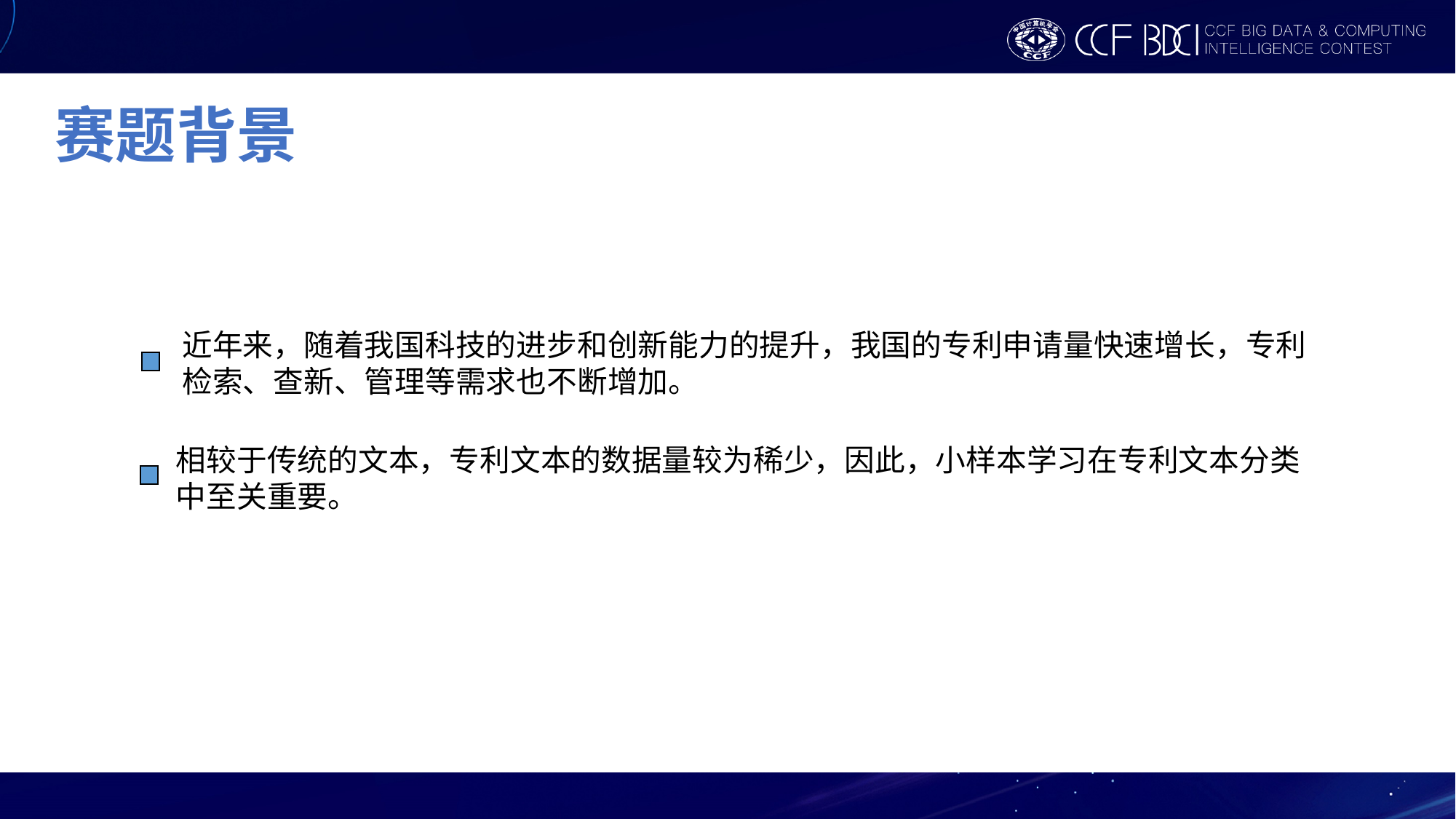

赛题背景
近年来，随着我国科技的进步和创新能力的提升，我国的专利申请量快速增长，专利检索、查新、管理等需求也不断增加。

相较于传统的文本，专利文本的数据量较为稀少，因此，小样本学习在专利文本分类中至关重要。